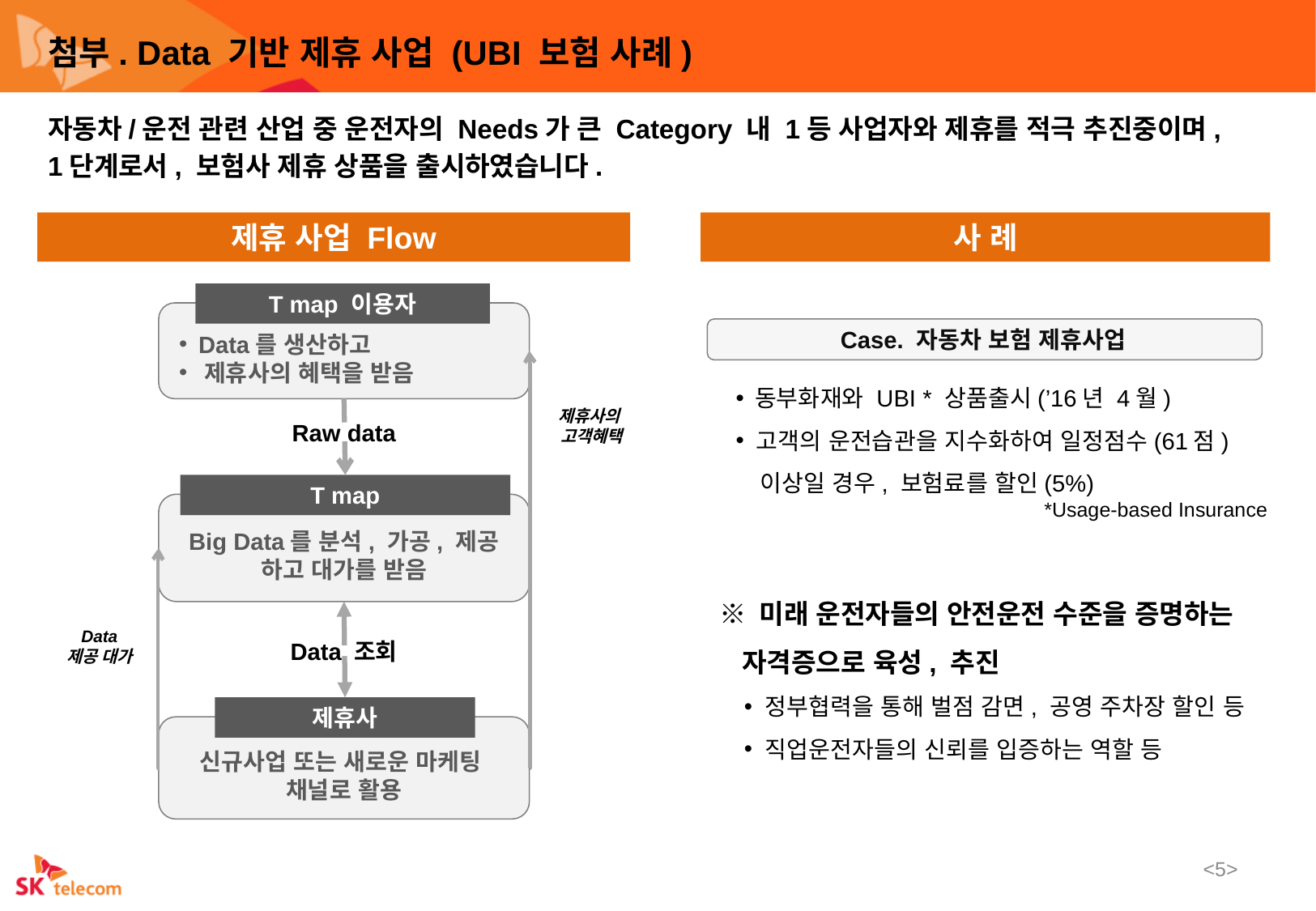

첨부. Data 기반 제휴 사업 (UBI 보험 사례)
자동차/운전 관련 산업 중 운전자의 Needs가 큰 Category 내 1등 사업자와 제휴를 적극 추진중이며,
1단계로서, 보험사 제휴 상품을 출시하였습니다.
제휴 사업 Flow
사 례
T map 이용자
 Data를 생산하고
 제휴사의 혜택을 받음
Case. 자동차 보험 제휴사업

 동부화재와 UBI * 상품출시(’16년 4월)
 고객의 운전습관을 지수화하여 일정점수(61점)
   이상일 경우, 보험료를 할인(5%)
*Usage-based Insurance
제휴사의
고객혜택
Raw data
T map
Big Data를 분석, 가공, 제공
하고 대가를 받음
※ 미래 운전자들의 안전운전 수준을 증명하는
   자격증으로 육성, 추진
 정부협력을 통해 벌점 감면, 공영 주차장 할인 등
 직업운전자들의 신뢰를 입증하는 역할 등
Data
제공 대가
Data 조회
제휴사
신규사업 또는 새로운 마케팅
채널로 활용
<5>